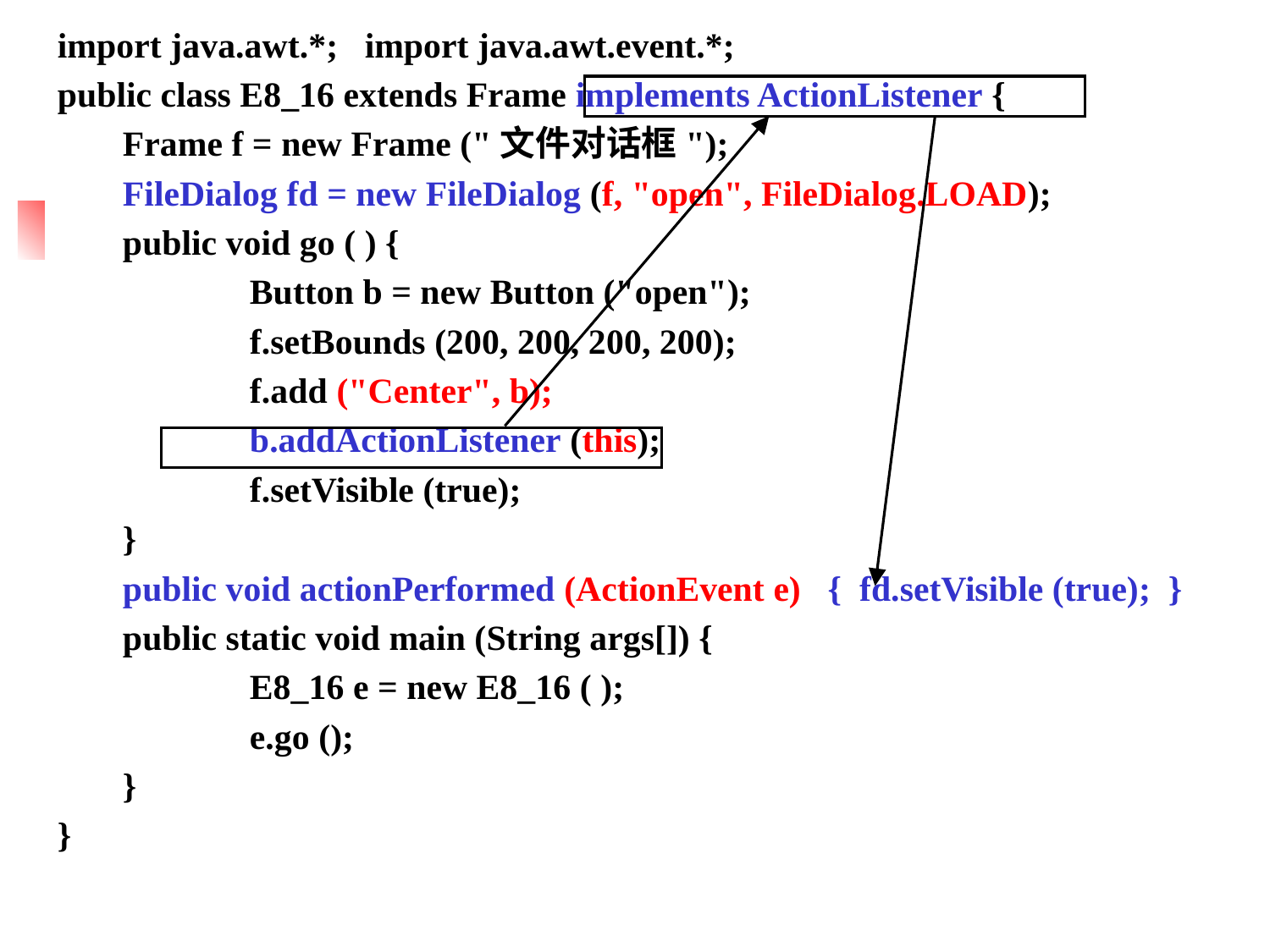

import java.awt.*;   import java.awt.event.*;
public class E8_16 extends Frame implements ActionListener {
	Frame f = new Frame ("文件对话框");
	FileDialog fd = new FileDialog (f, "open", FileDialog.LOAD);
	public void go ( ) {
		Button b = new Button ("open");
		f.setBounds (200, 200, 200, 200);
		f.add ("Center", b);
		b.addActionListener (this);
		f.setVisible (true);
	}
	public void actionPerformed (ActionEvent e)   {  fd.setVisible (true);  }
	public static void main (String args[]) {
		E8_16 e = new E8_16 ( );
		e.go ();
	}
}

40